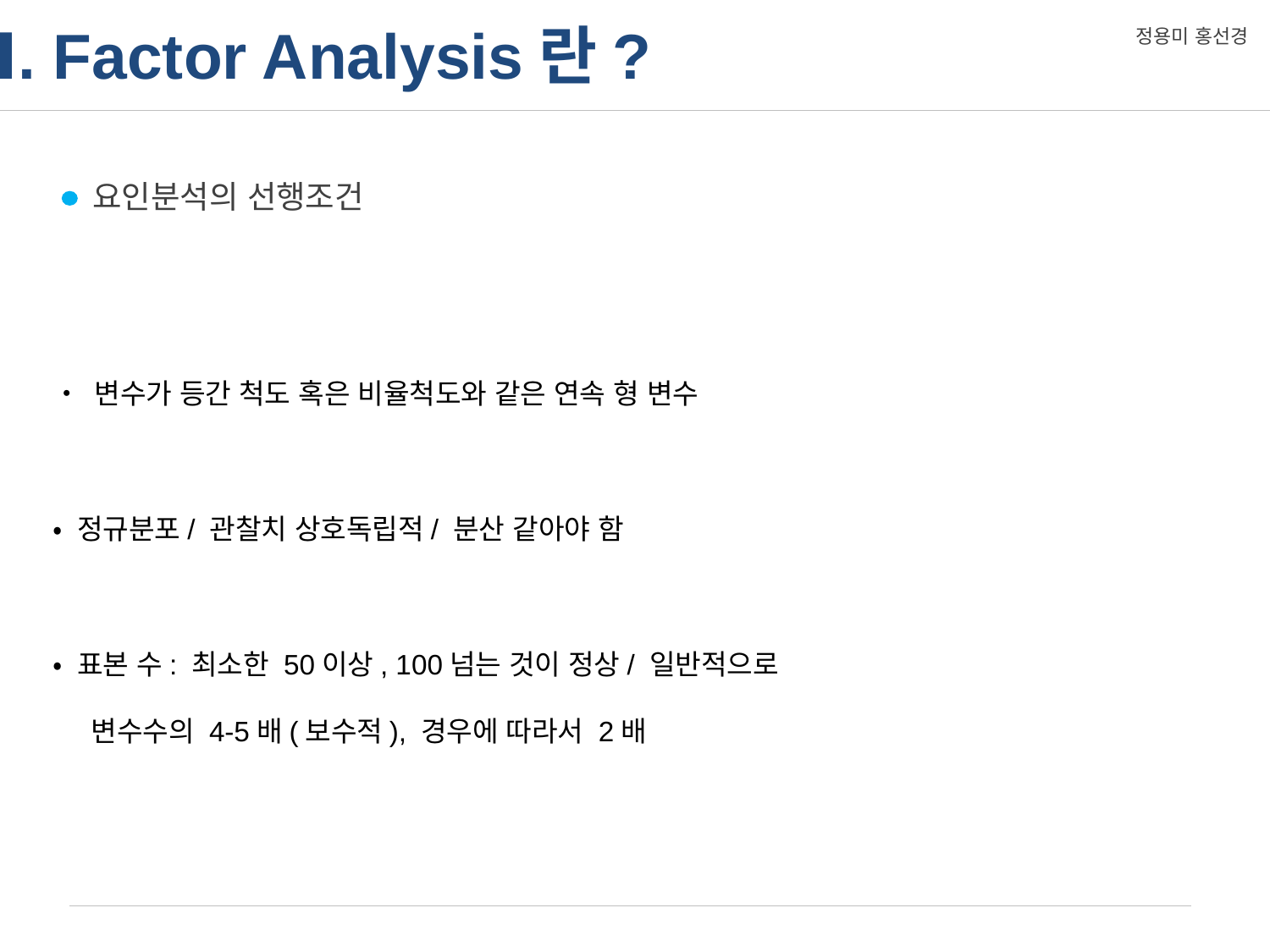

Ⅰ. Factor Analysis란?
정용미 홍선경
요인분석의 선행조건

• 변수가 등간 척도 혹은 비율척도와 같은 연속 형 변수

• 정규분포/ 관찰치 상호독립적/ 분산 같아야 함

• 표본 수: 최소한 50이상, 100넘는 것이 정상/ 일반적으로
    변수수의 4-5배(보수적), 경우에 따라서 2배